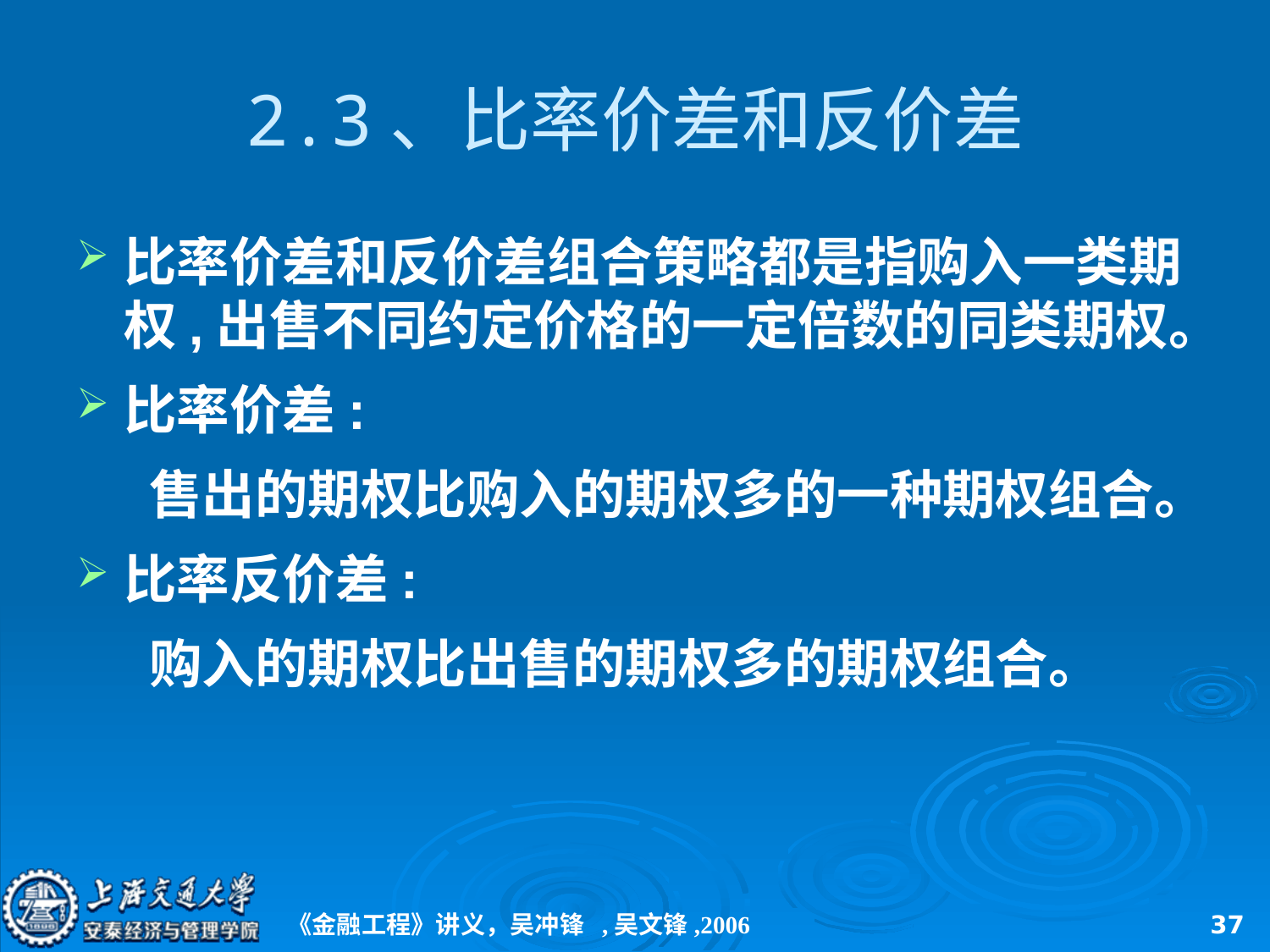

# 2.3、比率价差和反价差
比率价差和反价差组合策略都是指购入一类期权,出售不同约定价格的一定倍数的同类期权。
比率价差:
     售出的期权比购入的期权多的一种期权组合。
比率反价差:
     购入的期权比出售的期权多的期权组合。